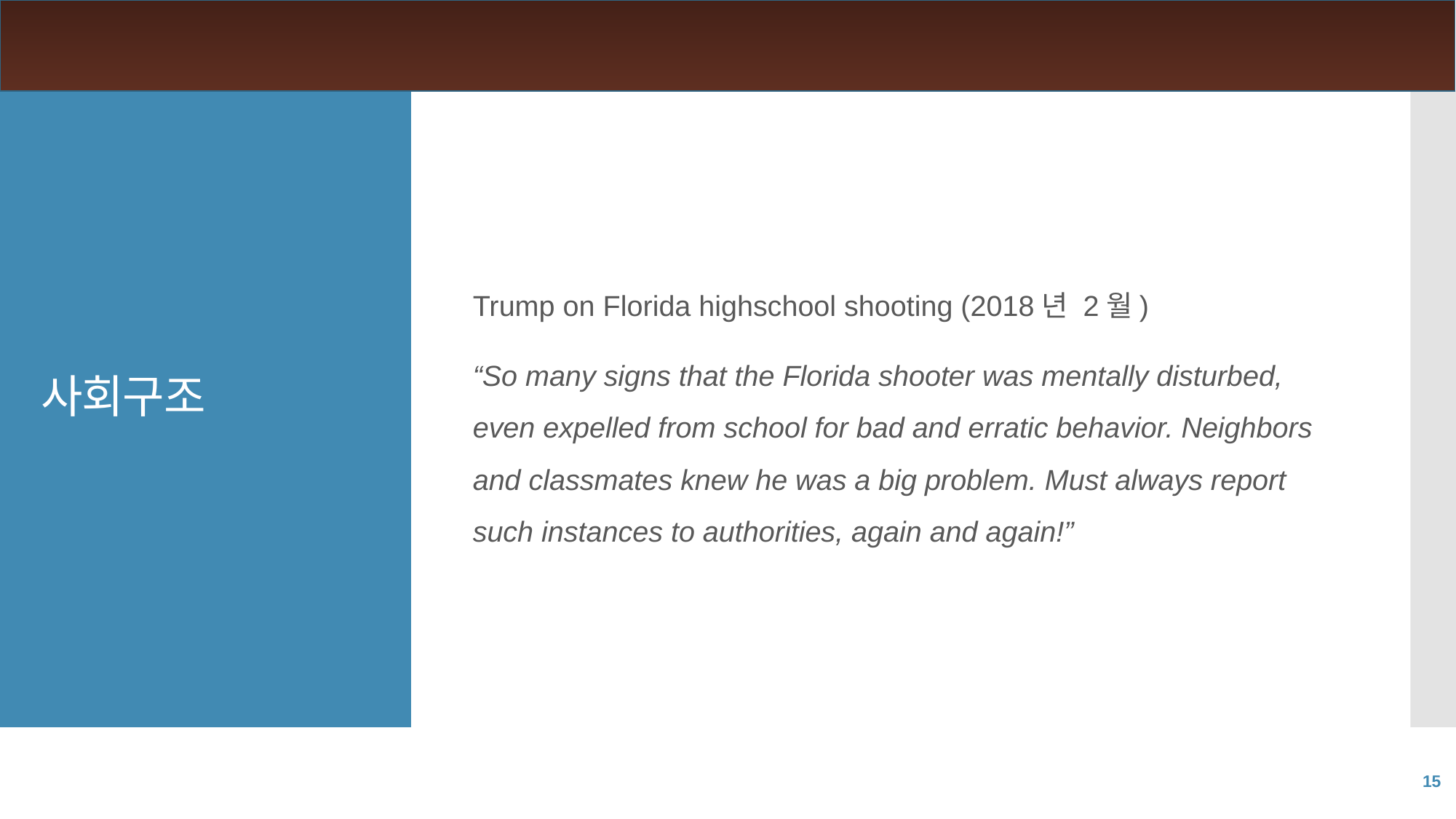

Trump on Florida highschool shooting (2018년 2월)
“So many signs that the Florida shooter was mentally disturbed, even expelled from school for bad and erratic behavior. Neighbors and classmates knew he was a big problem. Must always report such instances to authorities, again and again!”
# 사회구조
15